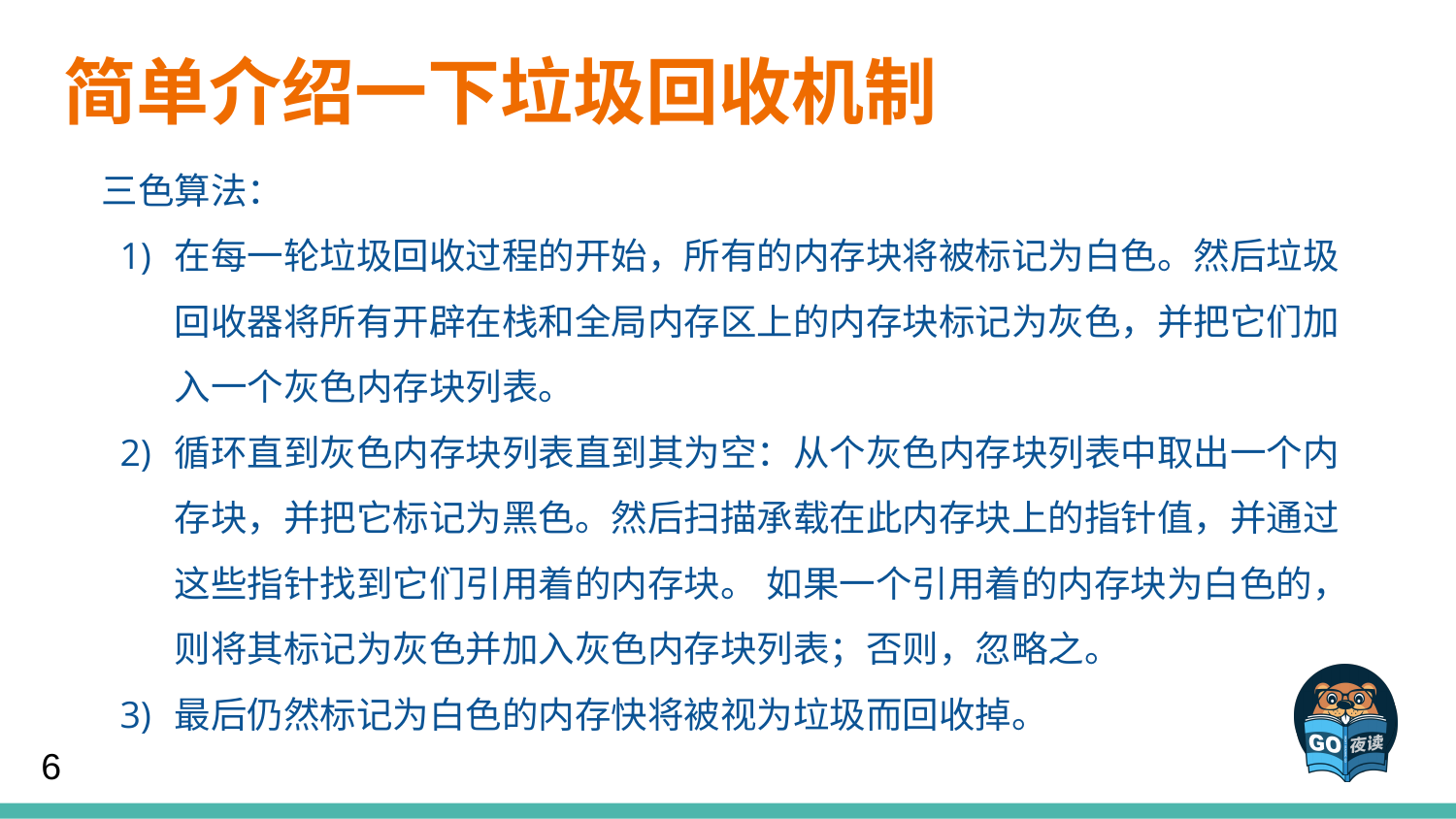

简单介绍一下垃圾回收机制
三色算法：
在每一轮垃圾回收过程的开始，所有的内存块将被标记为白色。然后垃圾回收器将所有开辟在栈和全局内存区上的内存块标记为灰色，并把它们加入一个灰色内存块列表。
循环直到灰色内存块列表直到其为空：从个灰色内存块列表中取出一个内存块，并把它标记为黑色。然后扫描承载在此内存块上的指针值，并通过这些指针找到它们引用着的内存块。 如果一个引用着的内存块为白色的，则将其标记为灰色并加入灰色内存块列表；否则，忽略之。
最后仍然标记为白色的内存快将被视为垃圾而回收掉。
6